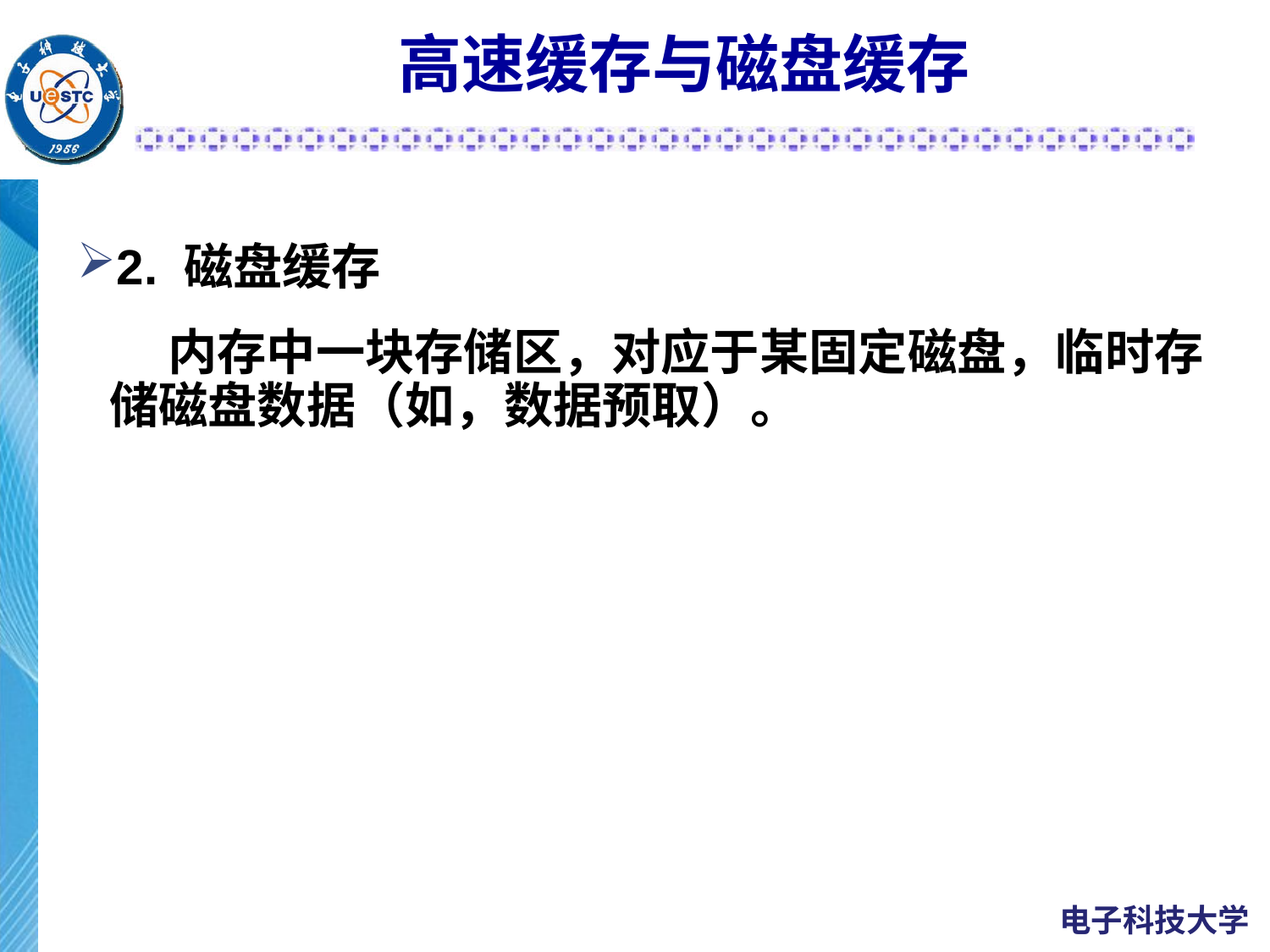

# 高速缓存与磁盘缓存
2. 磁盘缓存
       内存中一块存储区，对应于某固定磁盘，临时存储磁盘数据（如，数据预取）。